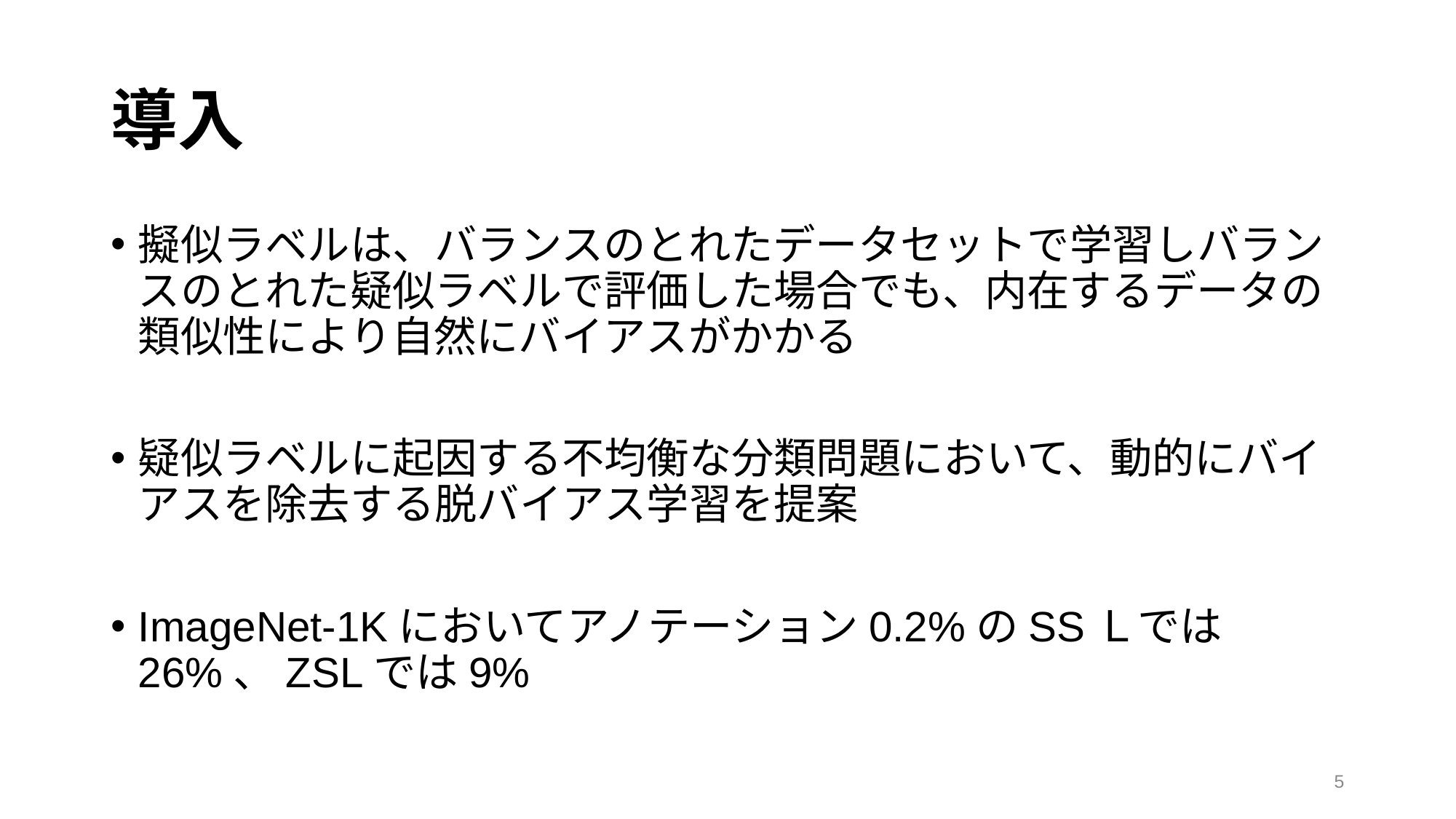

# 導入
擬似ラベルは、バランスのとれたデータセットで学習しバランスのとれた疑似ラベルで評価した場合でも、内在するデータの類似性により自然にバイアスがかかる

疑似ラベルに起因する不均衡な分類問題において、動的にバイアスを除去する脱バイアス学習を提案

ImageNet-1Kにおいてアノテーション0.2%のSSＬでは26%、ZSLでは9%
5